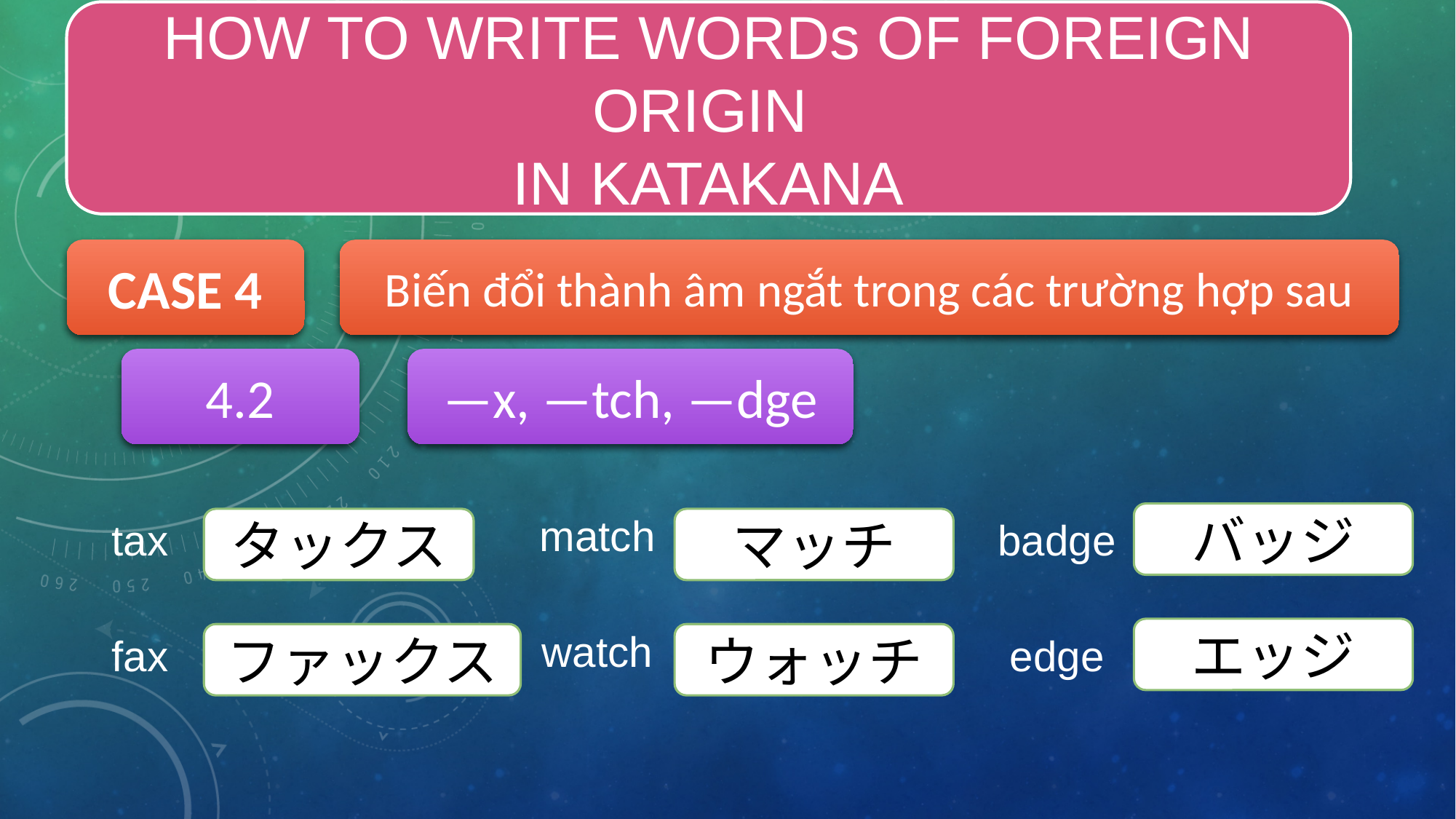

HOW TO WRITE WORDs OF FOREIGN ORIGIN
IN KATAKANA
CASE 4
Biến đổi thành âm ngắt trong các trường hợp sau
4.2
—x, —tch, —dge
match
tax
badge
バッジ
タックス
マッチ
watch
fax
edge
エッジ
ファックス
ウォッチ